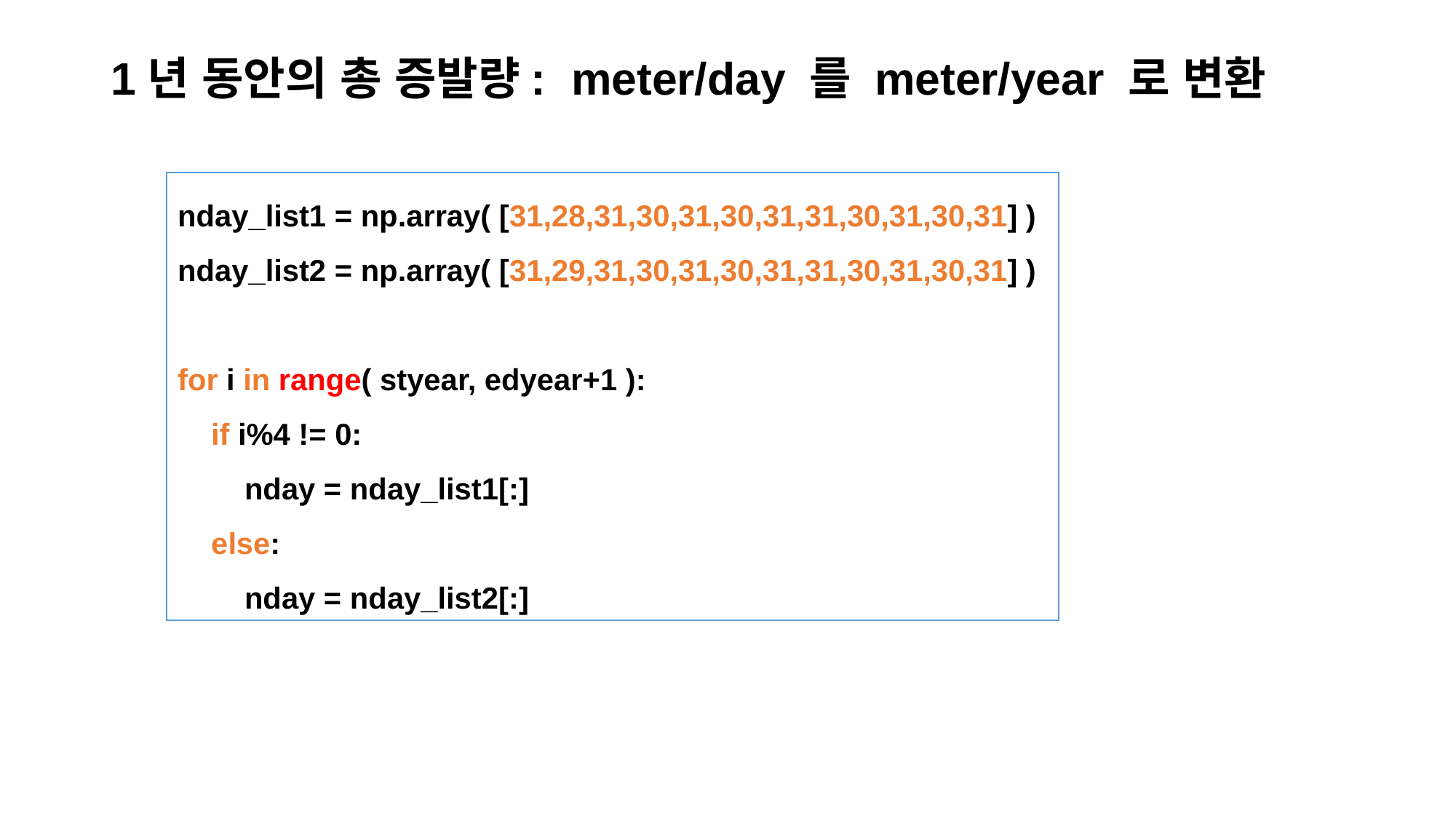

# 1년 동안의 총 증발량:  meter/day 를 meter/year 로 변환
nday_list1 = np.array( [31,28,31,30,31,30,31,31,30,31,30,31] )
nday_list2 = np.array( [31,29,31,30,31,30,31,31,30,31,30,31] )

for i in range( styear, edyear+1 ):
    if i%4 != 0:
        nday = nday_list1[:]
    else:
        nday = nday_list2[:]